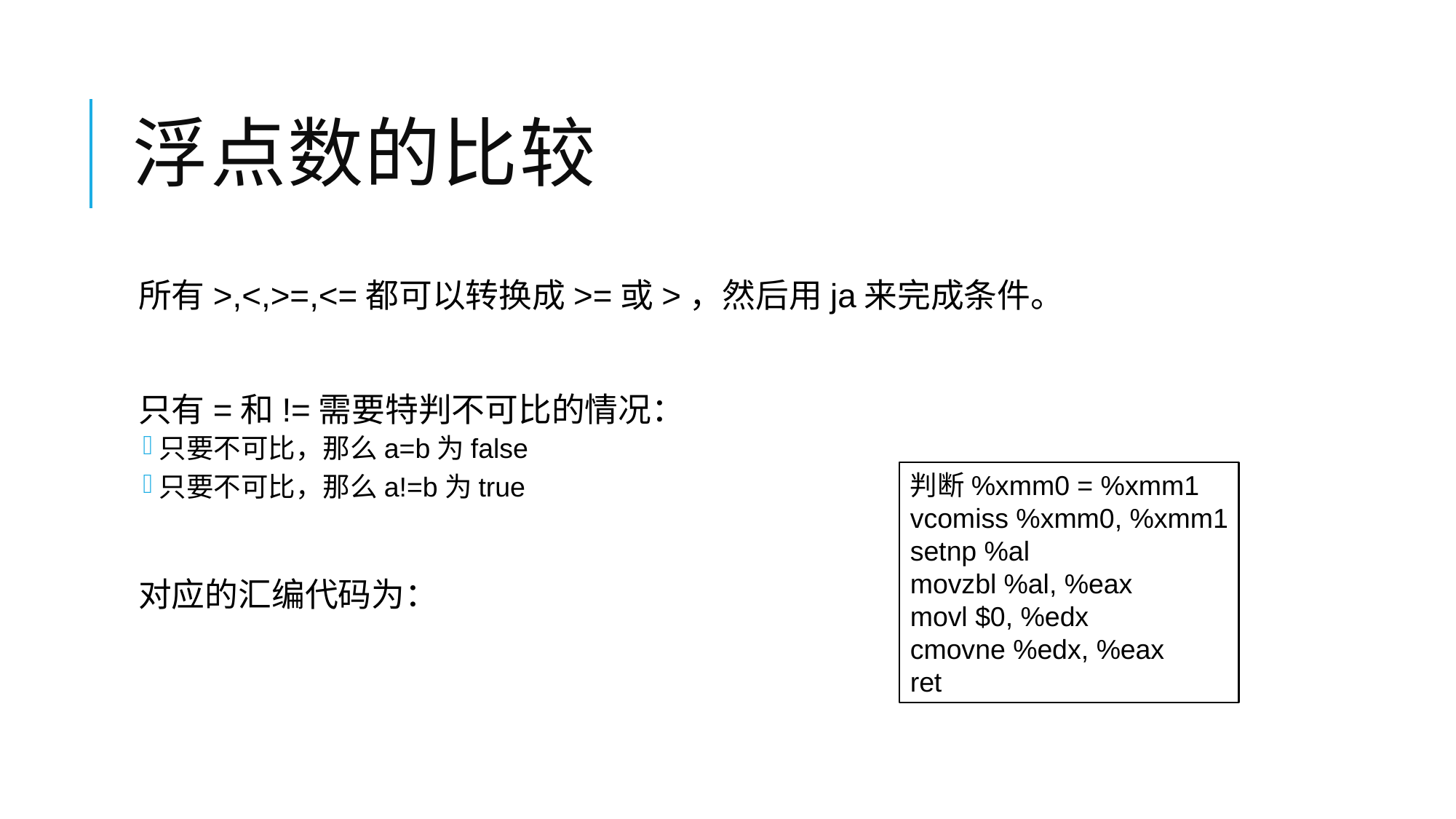

# 浮点数的比较
所有>,<,>=,<=都可以转换成>=或>，然后用ja来完成条件。

只有=和!=需要特判不可比的情况：
只要不可比，那么a=b为false
只要不可比，那么a!=b为true

对应的汇编代码为：

判断%xmm0 = %xmm1
vcomiss %xmm0, %xmm1
setnp %al
movzbl %al, %eax
movl $0, %edx
cmovne %edx, %eax
ret